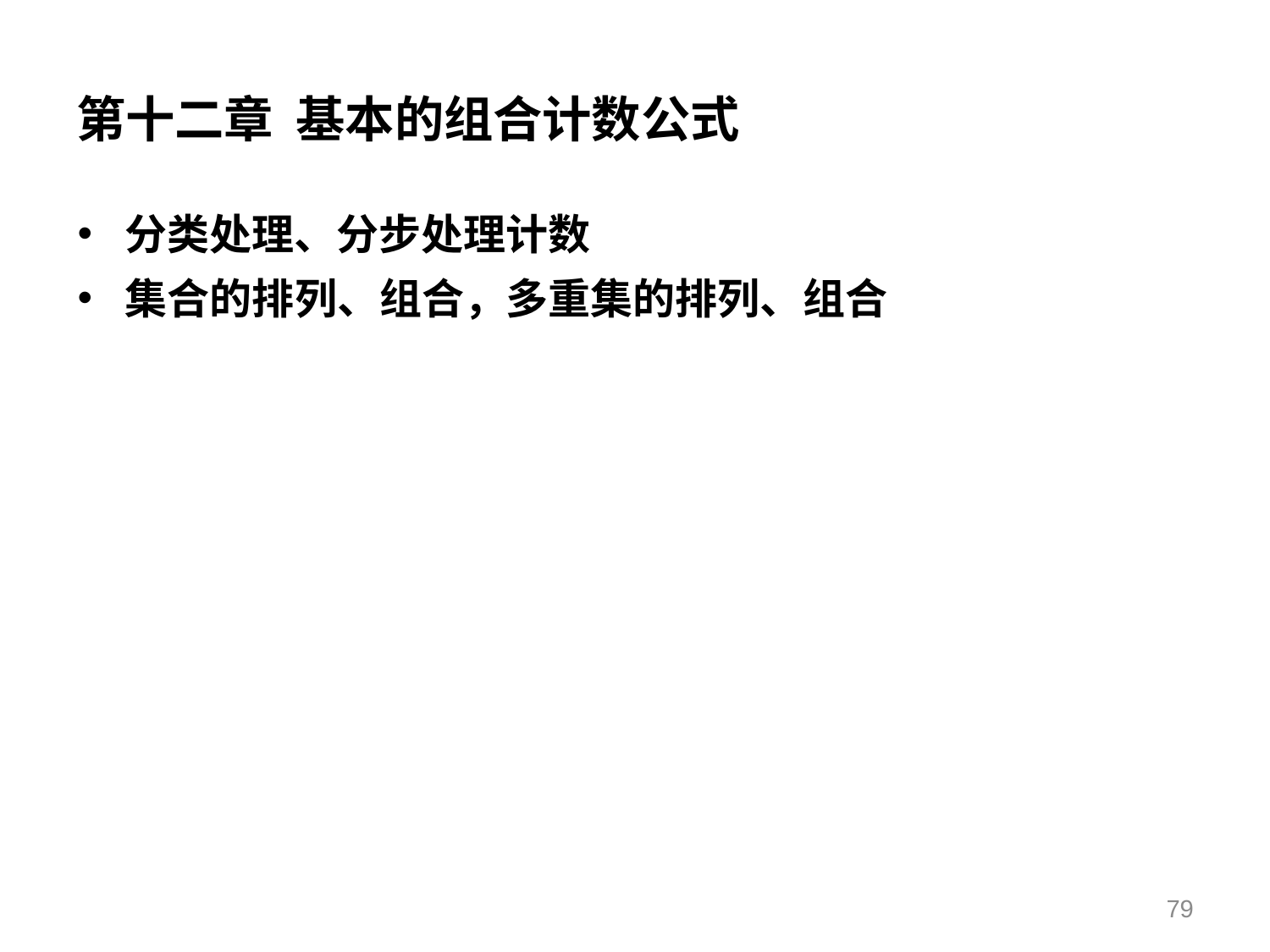

# 第十二章  基本的组合计数公式
分类处理、分步处理计数
集合的排列、组合，多重集的排列、组合

79